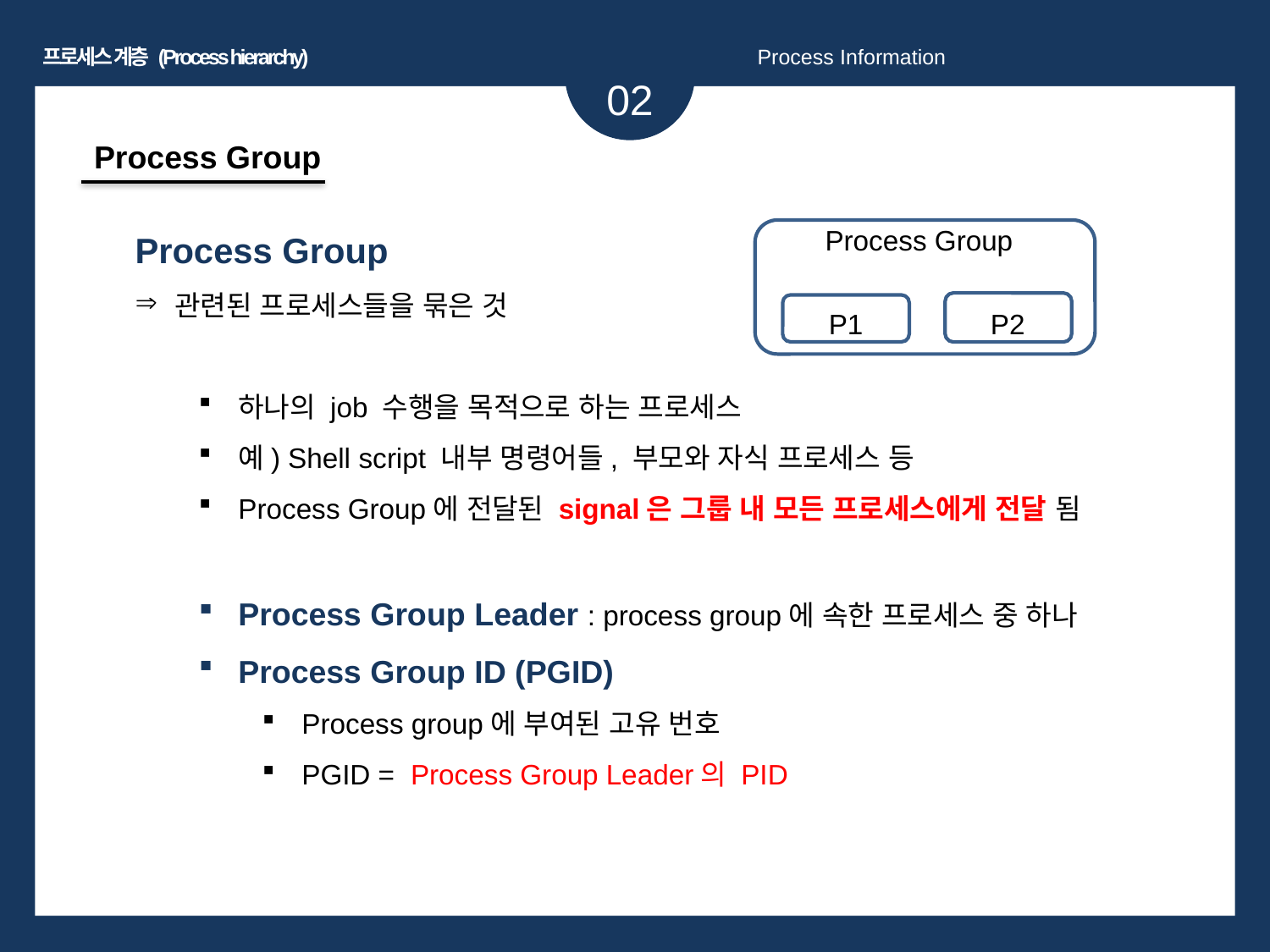

프로세스 계층 (Process hierarchy)
Process Information
02

Process Group
Process Group
관련된 프로세스들을 묶은 것

하나의 job 수행을 목적으로 하는 프로세스
예) Shell script 내부 명령어들, 부모와 자식 프로세스 등
Process Group에 전달된 signal은 그룹 내 모든 프로세스에게 전달 됨

Process Group Leader : process group에 속한 프로세스 중 하나
Process Group ID (PGID)
Process group에 부여된 고유 번호
PGID =  Process Group Leader의 PID
Process Group

P1
P2